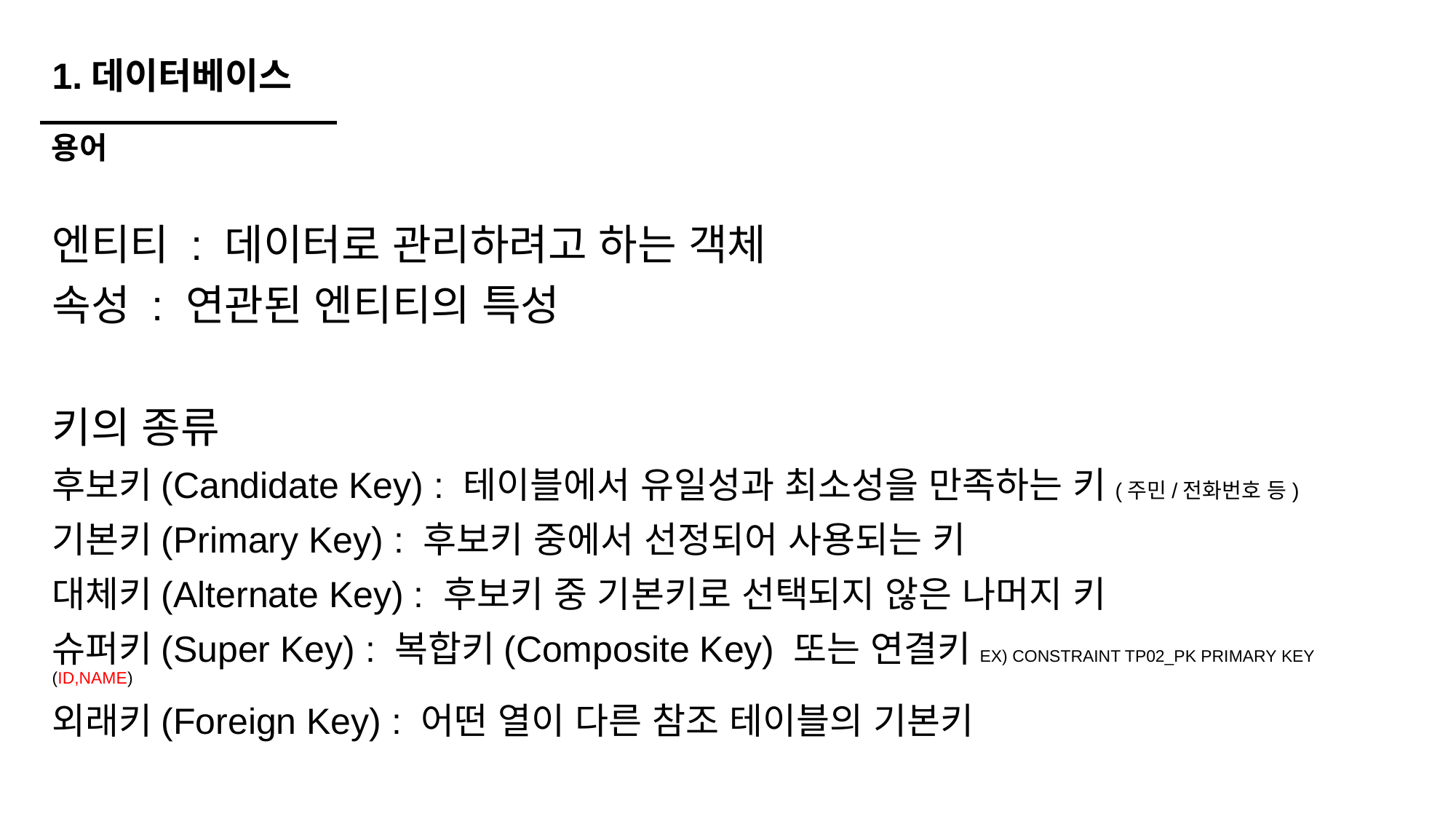

# 1.데이터베이스
용어
엔티티 : 데이터로 관리하려고 하는 객체
속성 : 연관된 엔티티의 특성

키의 종류
후보키(Candidate Key) : 테이블에서 유일성과 최소성을 만족하는 키(주민/전화번호 등)
기본키(Primary Key) : 후보키 중에서 선정되어 사용되는 키
대체키(Alternate Key) : 후보키 중 기본키로 선택되지 않은 나머지 키
슈퍼키(Super Key) : 복합키(Composite Key) 또는 연결키EX) CONSTRAINT TP02_PK PRIMARY KEY (ID,NAME)
외래키(Foreign Key) : 어떤 열이 다른 참조 테이블의 기본키